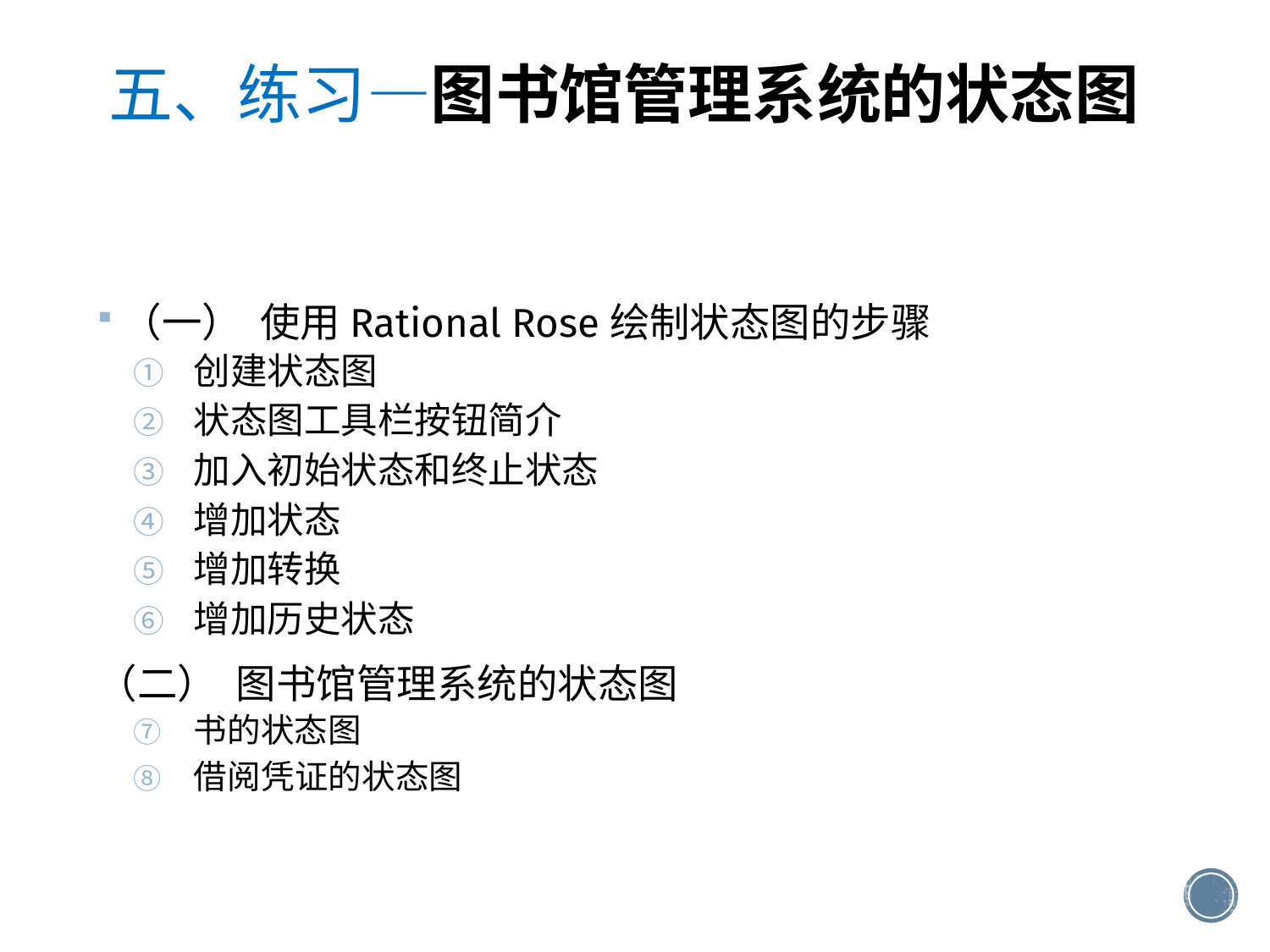

五、练习—图书馆管理系统的状态图
（一）  使用Rational Rose绘制状态图的步骤
创建状态图
状态图工具栏按钮简介
加入初始状态和终止状态
增加状态
增加转换
增加历史状态
（二）  图书馆管理系统的状态图
书的状态图
借阅凭证的状态图